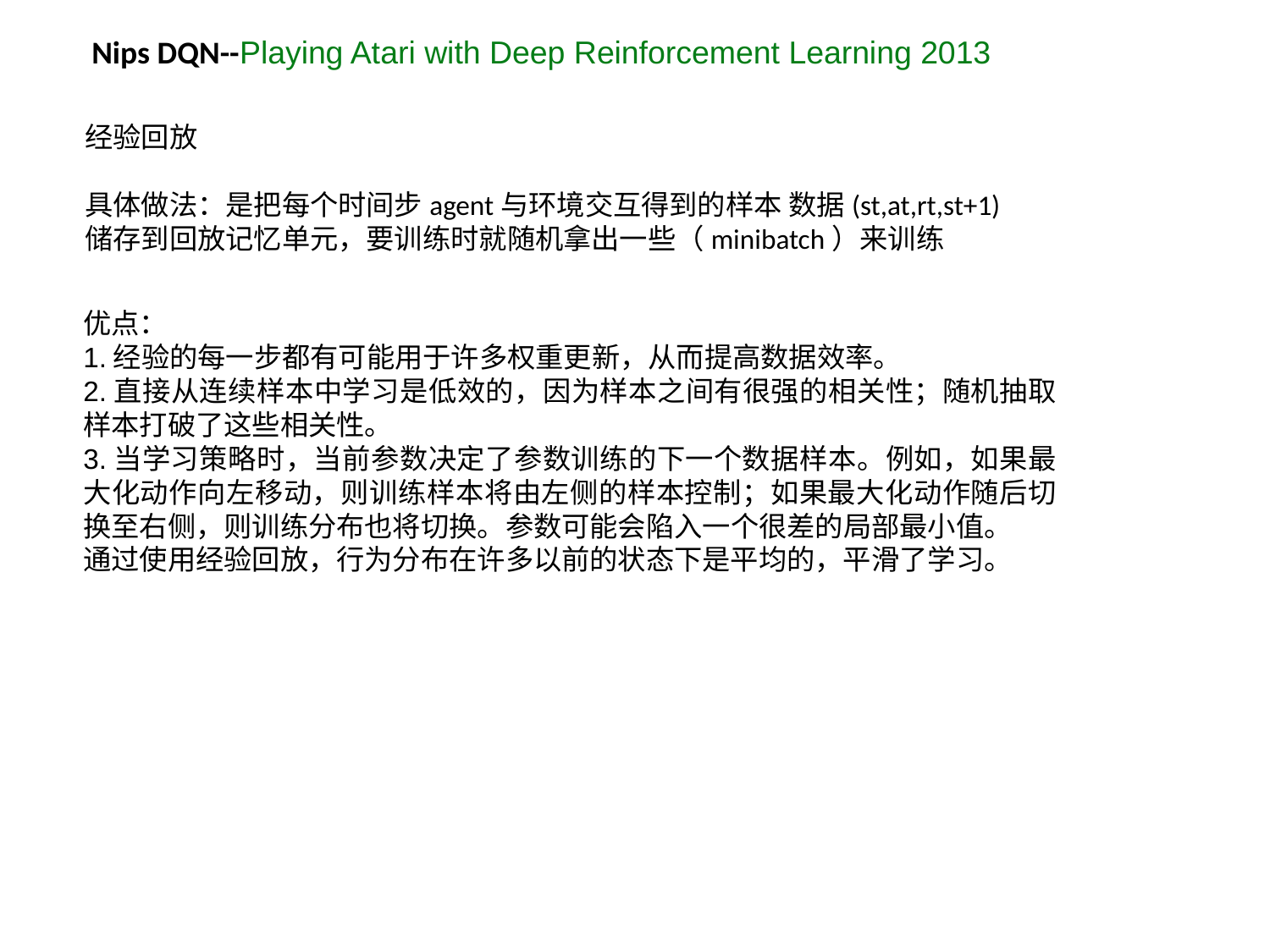

Nips DQN--Playing Atari with Deep Reinforcement Learning 2013
经验回放

具体做法：是把每个时间步agent与环境交互得到的样本 数据(st,at,rt,st+1)
储存到回放记忆单元，要训练时就随机拿出一些（minibatch）来训练
优点：
1.经验的每一步都有可能用于许多权重更新，从而提高数据效率。
2.直接从连续样本中学习是低效的，因为样本之间有很强的相关性；随机抽取样本打破了这些相关性。
3.当学习策略时，当前参数决定了参数训练的下一个数据样本。例如，如果最大化动作向左移动，则训练样本将由左侧的样本控制；如果最大化动作随后切换至右侧，则训练分布也将切换。参数可能会陷入一个很差的局部最小值。
通过使用经验回放，行为分布在许多以前的状态下是平均的，平滑了学习。